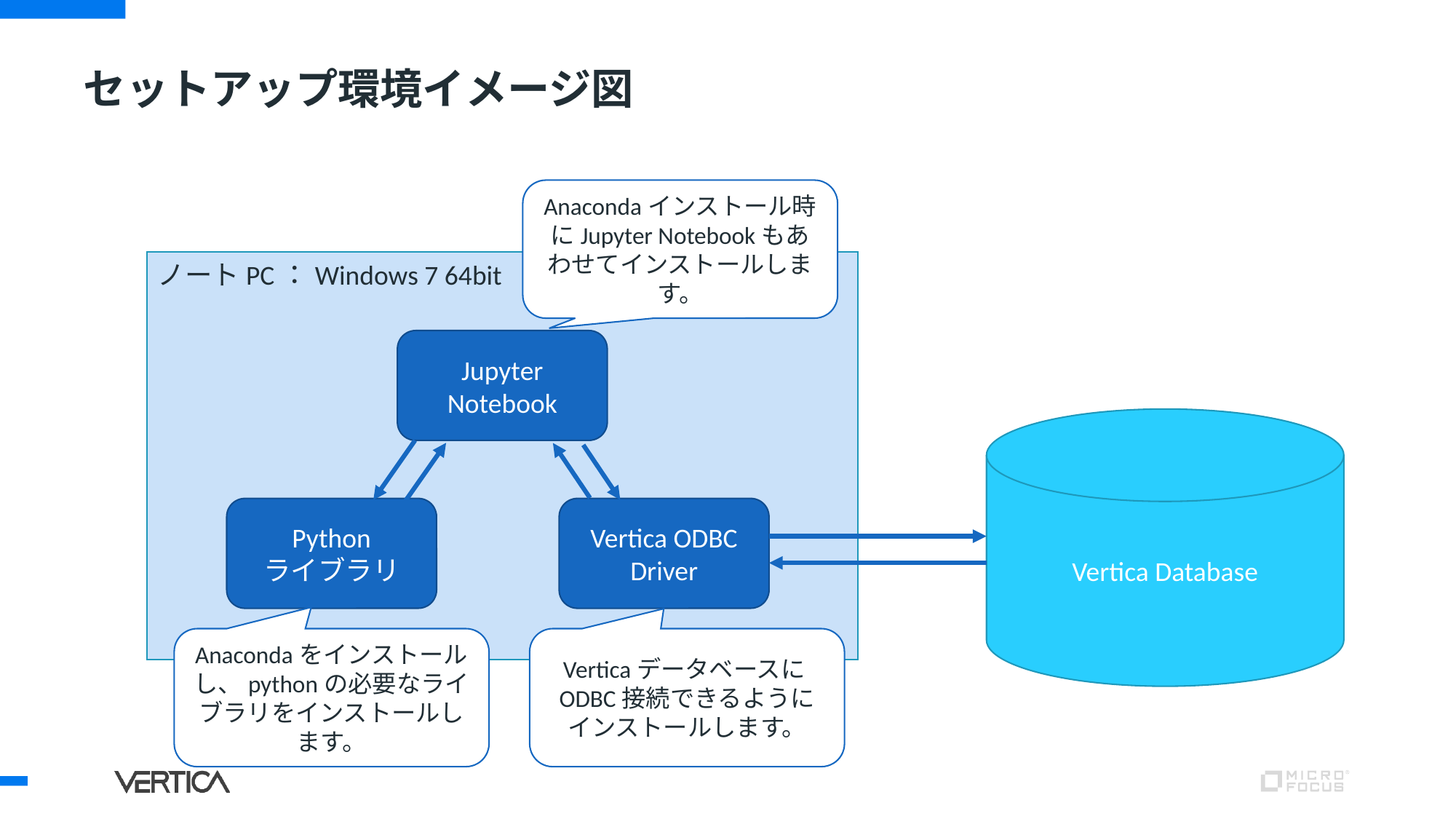

# セットアップ環境イメージ図

Anacondaインストール時にJupyter Notebookもあわせてインストールします。

ノートPC：Windows 7 64bit
Jupyter Notebook
Vertica Database
Python
ライブラリ
Vertica ODBC Driver
Anacondaをインストールし、pythonの必要なライブラリをインストールします。
VerticaデータベースにODBC接続できるようにインストールします。